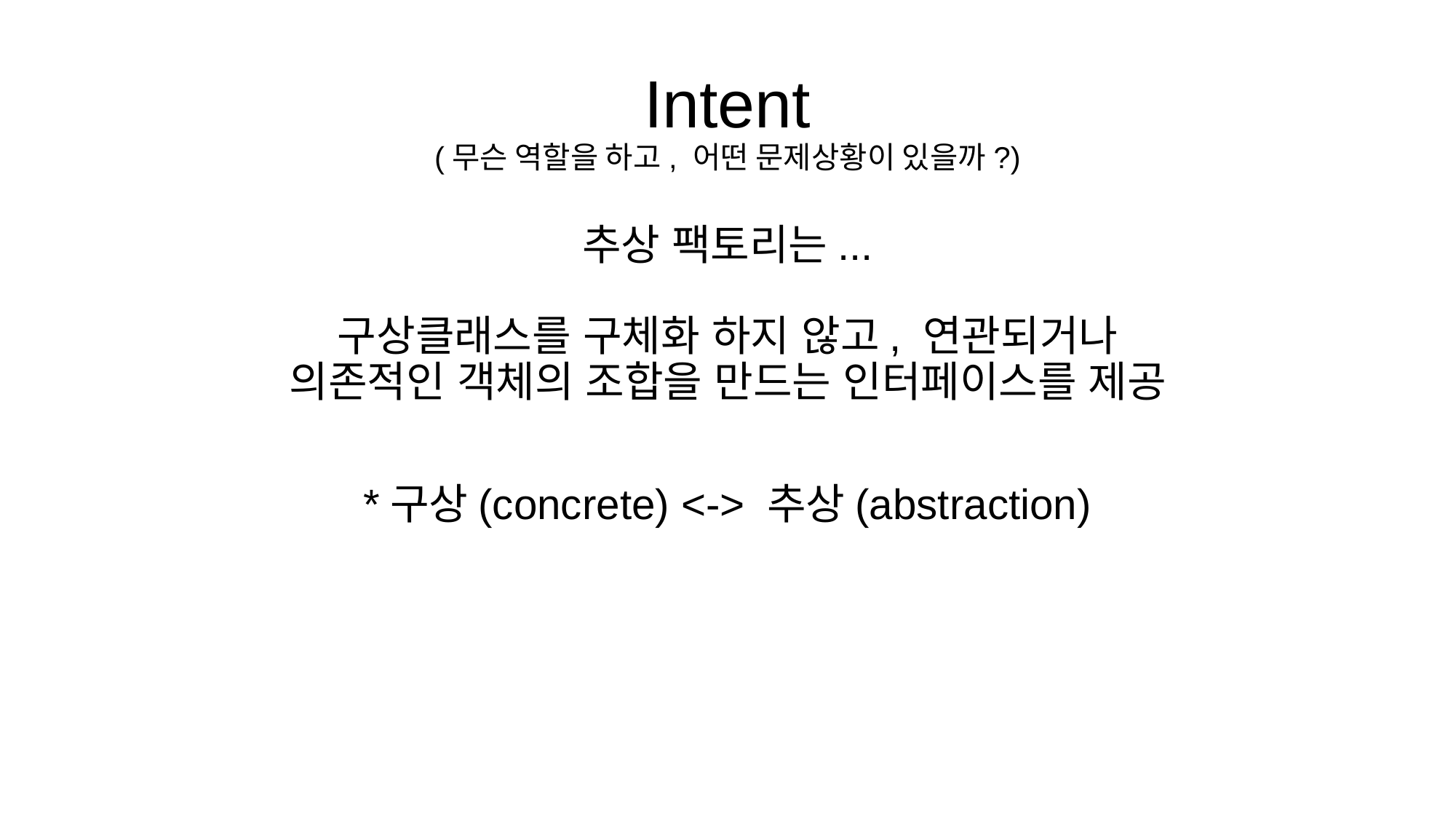

# Intent (무슨 역할을 하고, 어떤 문제상황이 있을까?)
추상 팩토리는...

구상클래스를 구체화 하지 않고, 연관되거나
의존적인 객체의 조합을 만드는 인터페이스를 제공

*구상(concrete) <-> 추상(abstraction)